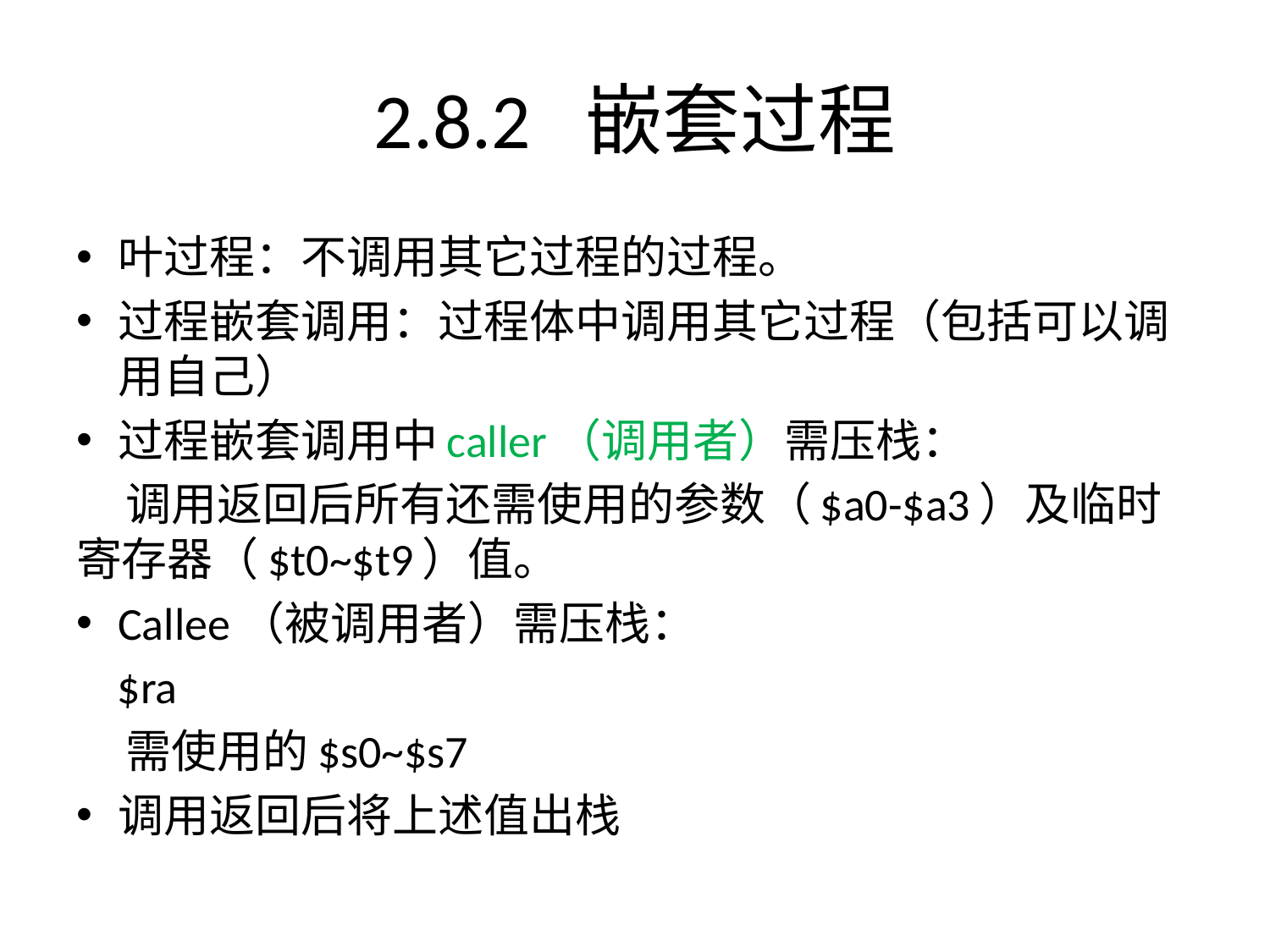

# 2.8.2  嵌套过程
叶过程：不调用其它过程的过程。
过程嵌套调用：过程体中调用其它过程（包括可以调用自己）
过程嵌套调用中caller（调用者）需压栈：
    调用返回后所有还需使用的参数（$a0-$a3）及临时寄存器（$t0~$t9）值。
Callee（被调用者）需压栈：
    $ra
    需使用的$s0~$s7
调用返回后将上述值出栈